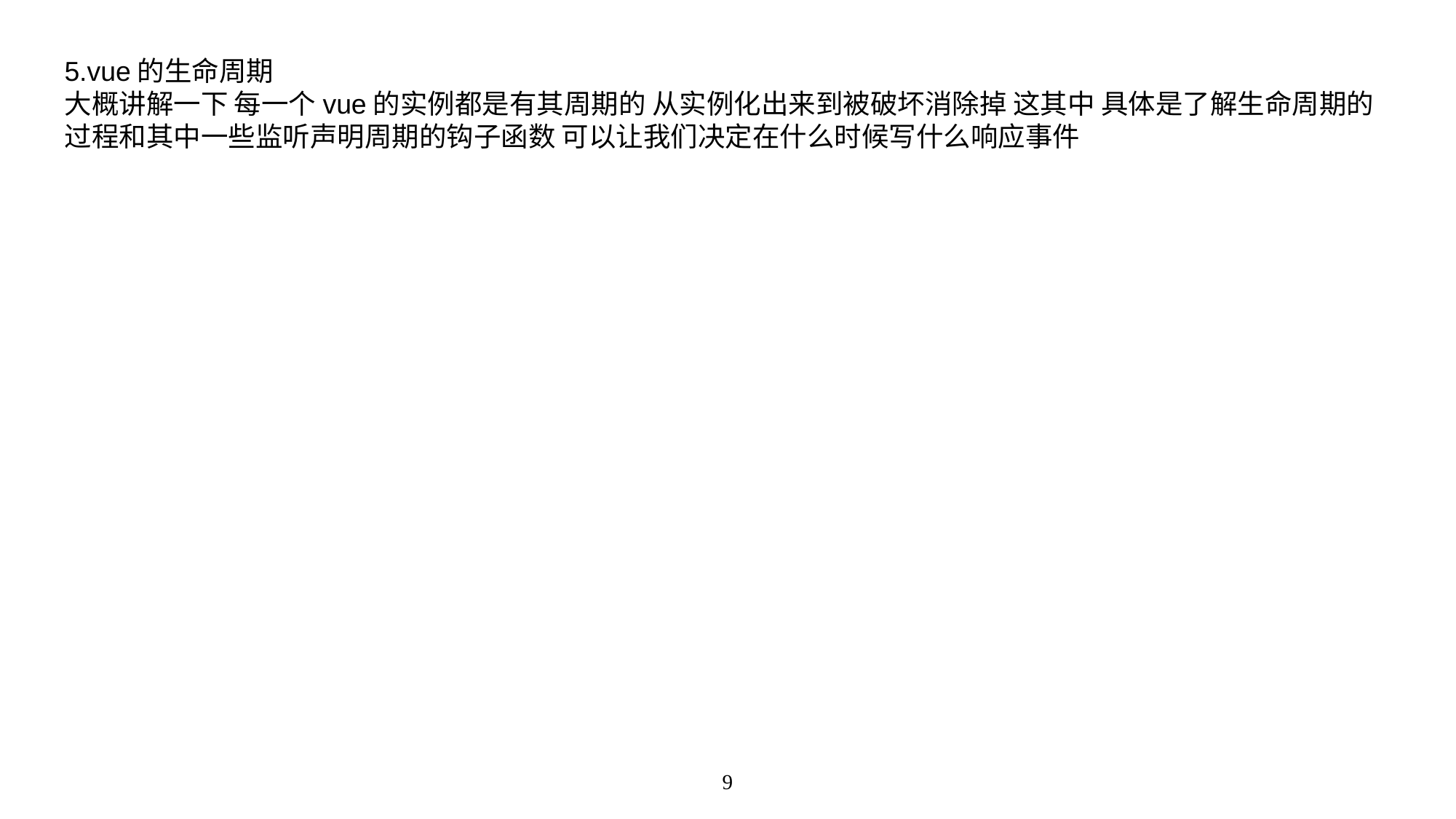

5.vue的生命周期
大概讲解一下 每一个vue的实例都是有其周期的 从实例化出来到被破坏消除掉 这其中 具体是了解生命周期的过程和其中一些监听声明周期的钩子函数 可以让我们决定在什么时候写什么响应事件

9